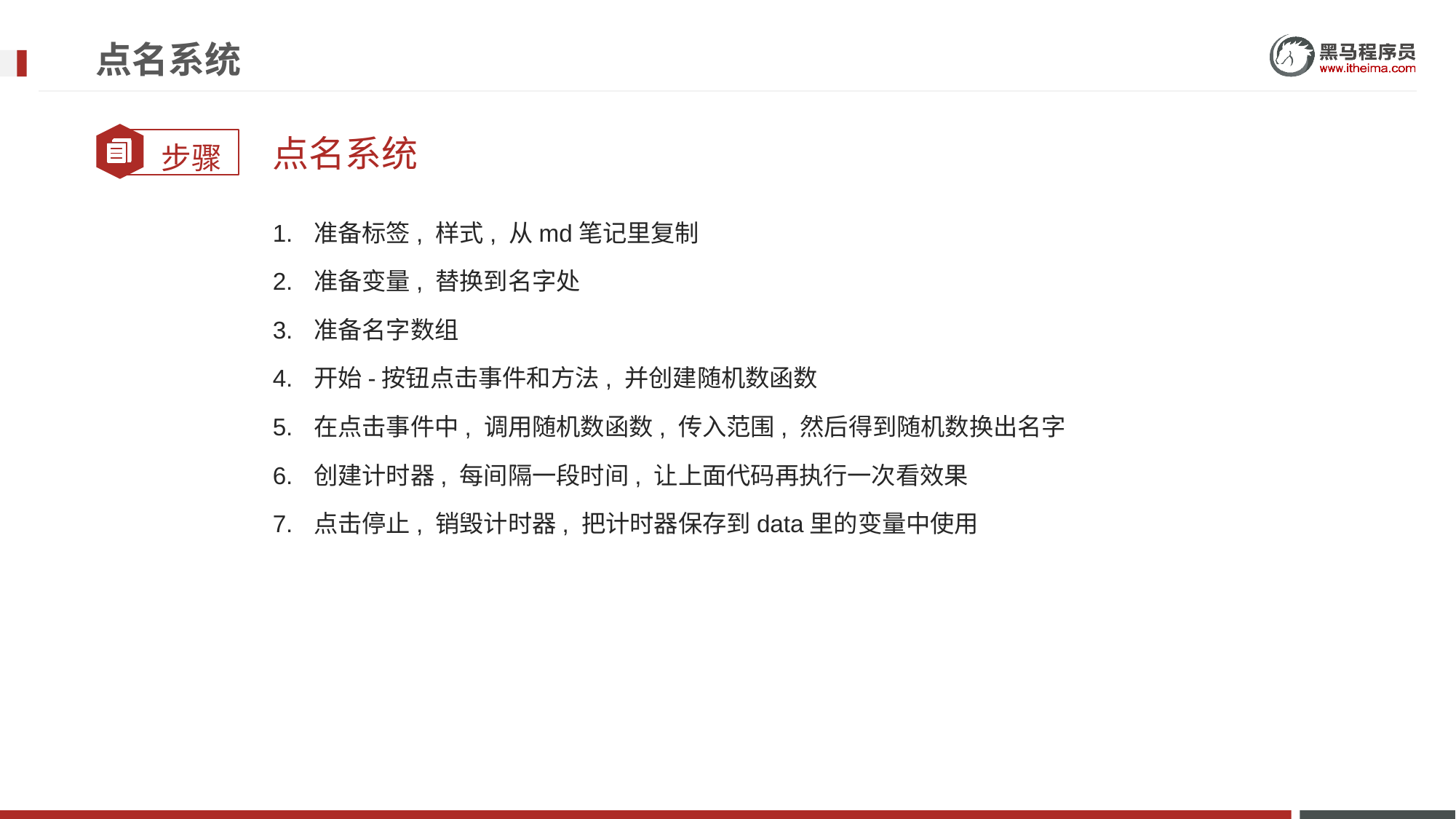

# 点名系统
点名系统
准备标签, 样式, 从md笔记里复制
准备变量, 替换到名字处
准备名字数组
开始-按钮点击事件和方法, 并创建随机数函数
在点击事件中, 调用随机数函数, 传入范围, 然后得到随机数换出名字
创建计时器, 每间隔一段时间, 让上面代码再执行一次看效果
点击停止, 销毁计时器, 把计时器保存到data里的变量中使用